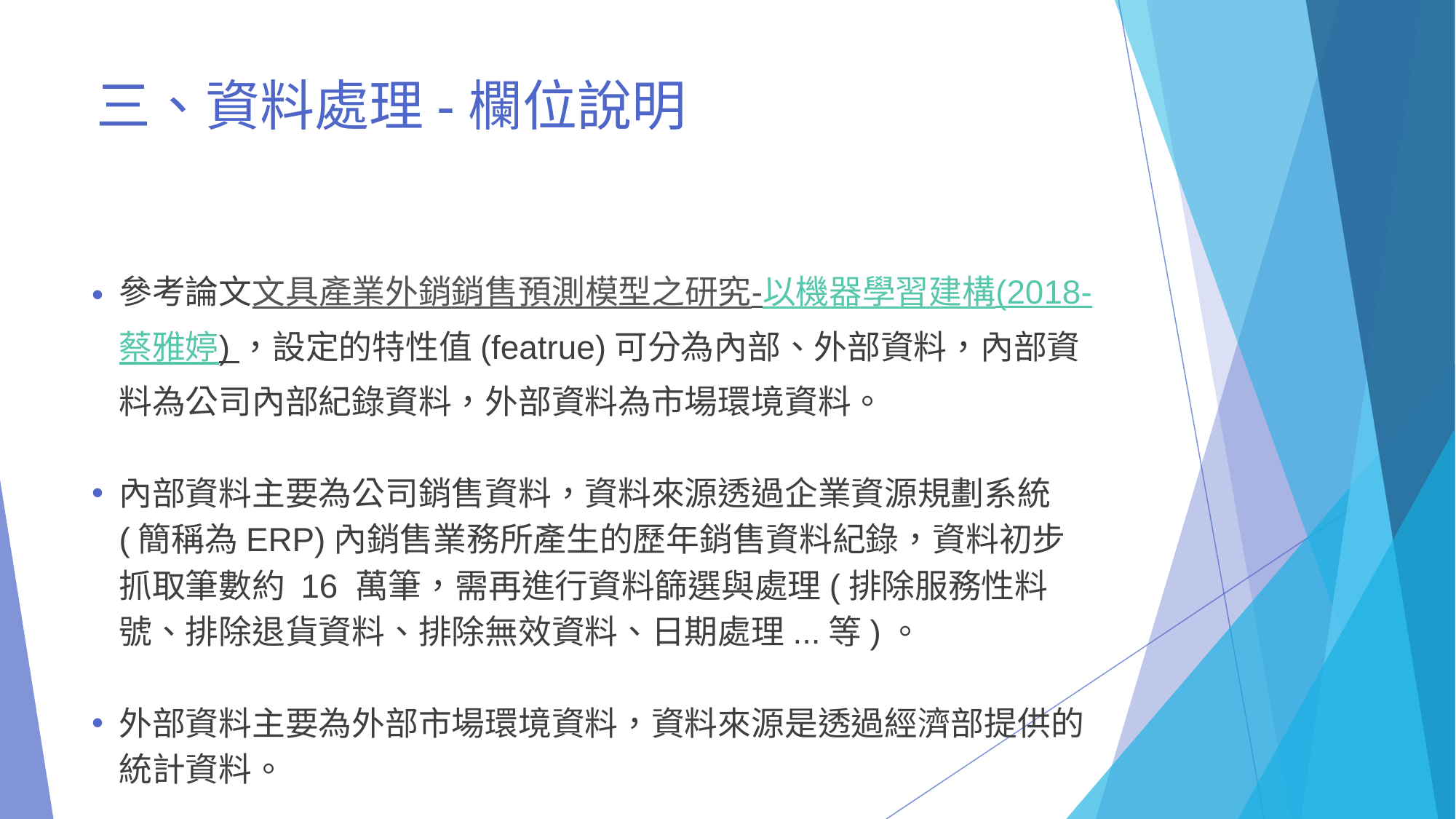

# 三、資料處理-欄位說明
參考論文文具產業外銷銷售預測模型之研究-以機器學習建構(2018-蔡雅婷) ，設定的特性值(featrue)可分為內部、外部資料，內部資料為公司內部紀錄資料，外部資料為市場環境資料。

內部資料主要為公司銷售資料，資料來源透過企業資源規劃系統(簡稱為ERP)內銷售業務所產生的歷年銷售資料紀錄，資料初步抓取筆數約 16 萬筆，需再進行資料篩選與處理(排除服務性料號、排除退貨資料、排除無效資料、日期處理...等)。

外部資料主要為外部市場環境資料，資料來源是透過經濟部提供的統計資料。